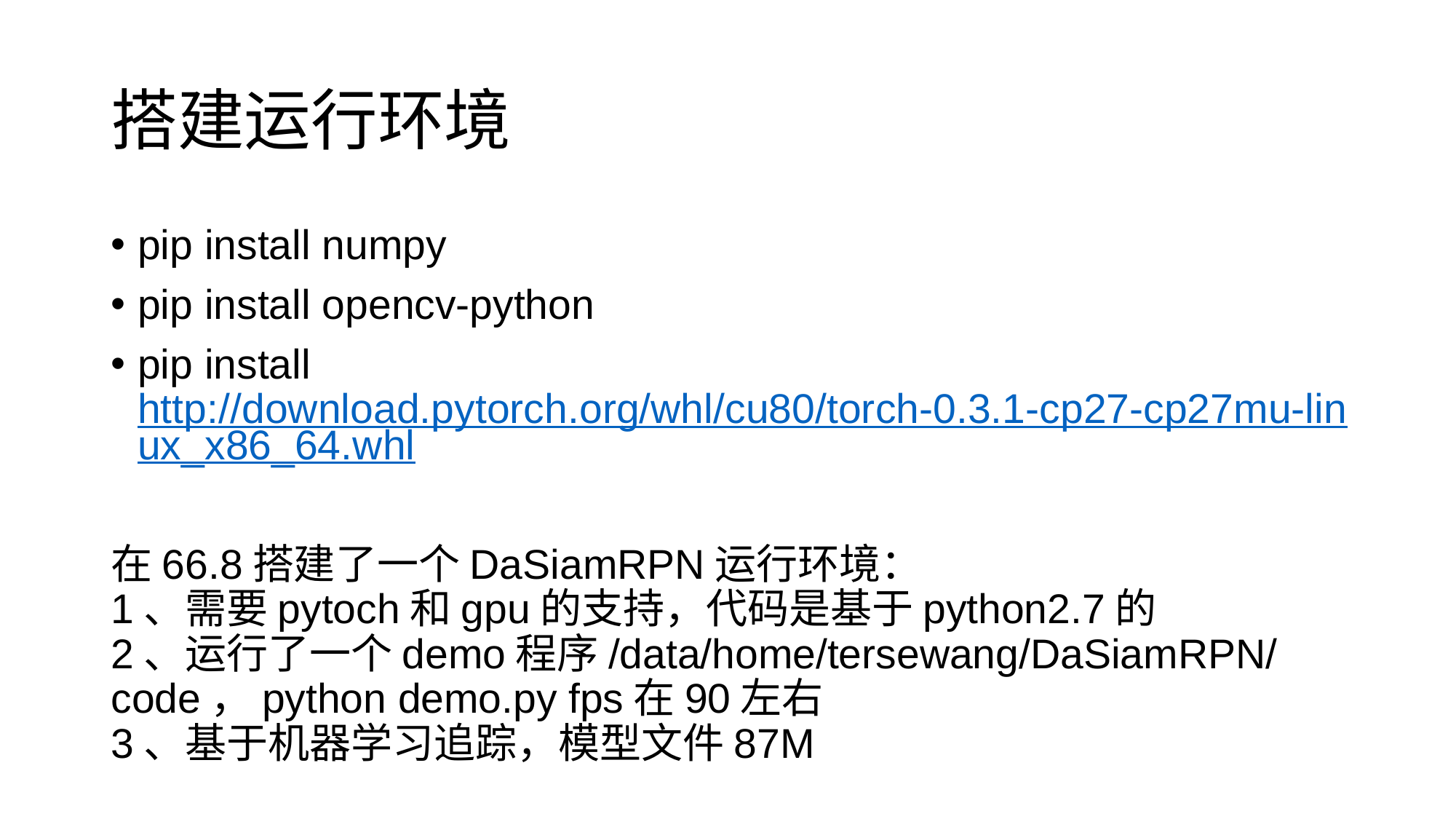

# 搭建运行环境
pip install numpy
pip install opencv-python
pip install http://download.pytorch.org/whl/cu80/torch-0.3.1-cp27-cp27mu-linux_x86_64.whl

在66.8搭建了一个DaSiamRPN运行环境：
1、需要pytoch和gpu的支持，代码是基于python2.7的
2、运行了一个demo程序/data/home/tersewang/DaSiamRPN/code，python demo.py fps在90左右
3、基于机器学习追踪，模型文件87M